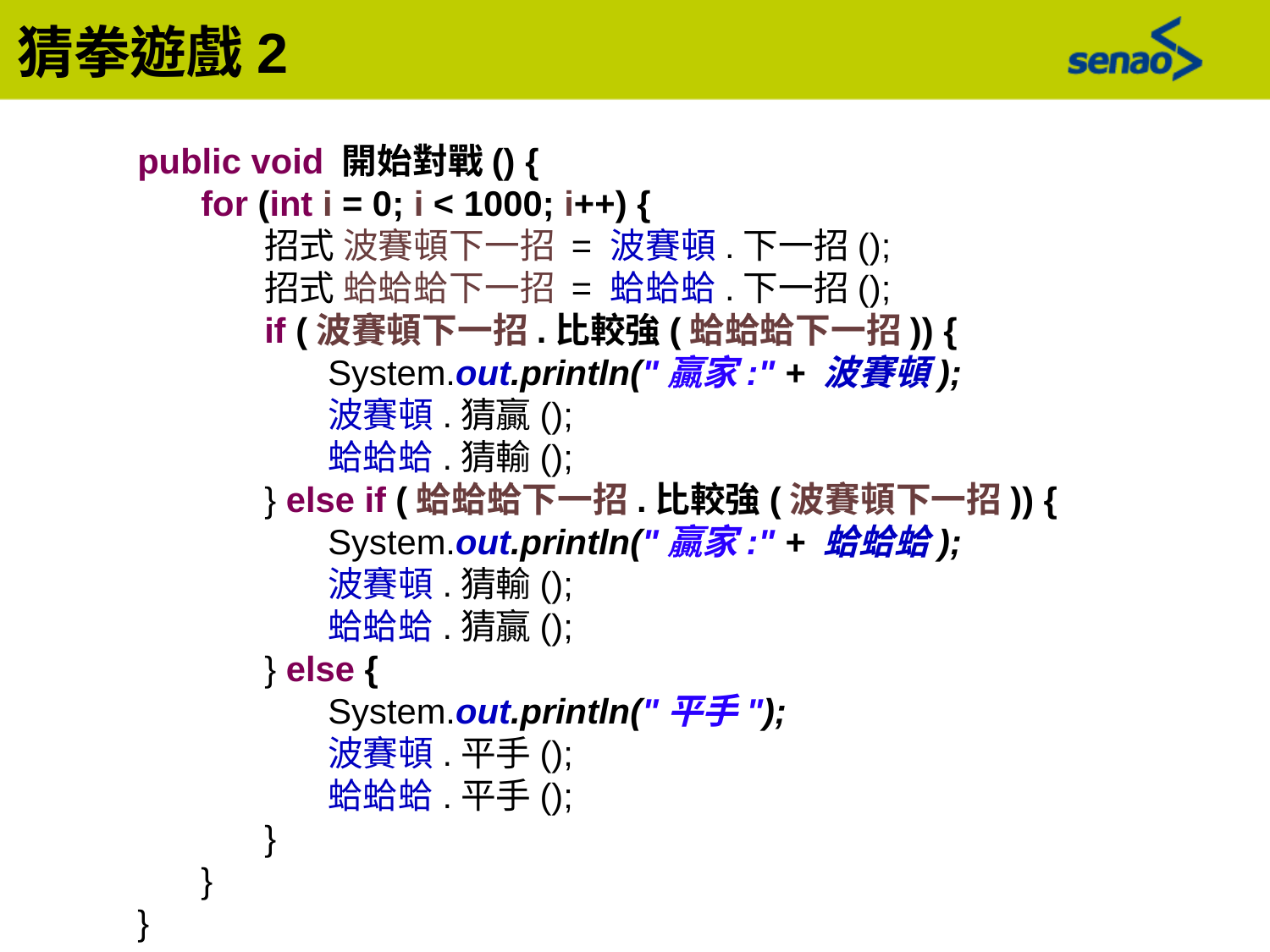

猜拳遊戲2
public void 開始對戰() {
for (int i = 0; i < 1000; i++) {
招式 波賽頓下一招 = 波賽頓.下一招();
招式 蛤蛤蛤下一招 = 蛤蛤蛤.下一招();
if (波賽頓下一招.比較強(蛤蛤蛤下一招)) {
System.out.println("贏家:" + 波賽頓);
波賽頓.猜贏();
蛤蛤蛤.猜輸();
} else if (蛤蛤蛤下一招.比較強(波賽頓下一招)) {
System.out.println("贏家:" + 蛤蛤蛤);
波賽頓.猜輸();
蛤蛤蛤.猜贏();
} else {
System.out.println("平手");
波賽頓.平手();
蛤蛤蛤.平手();
}
}
}